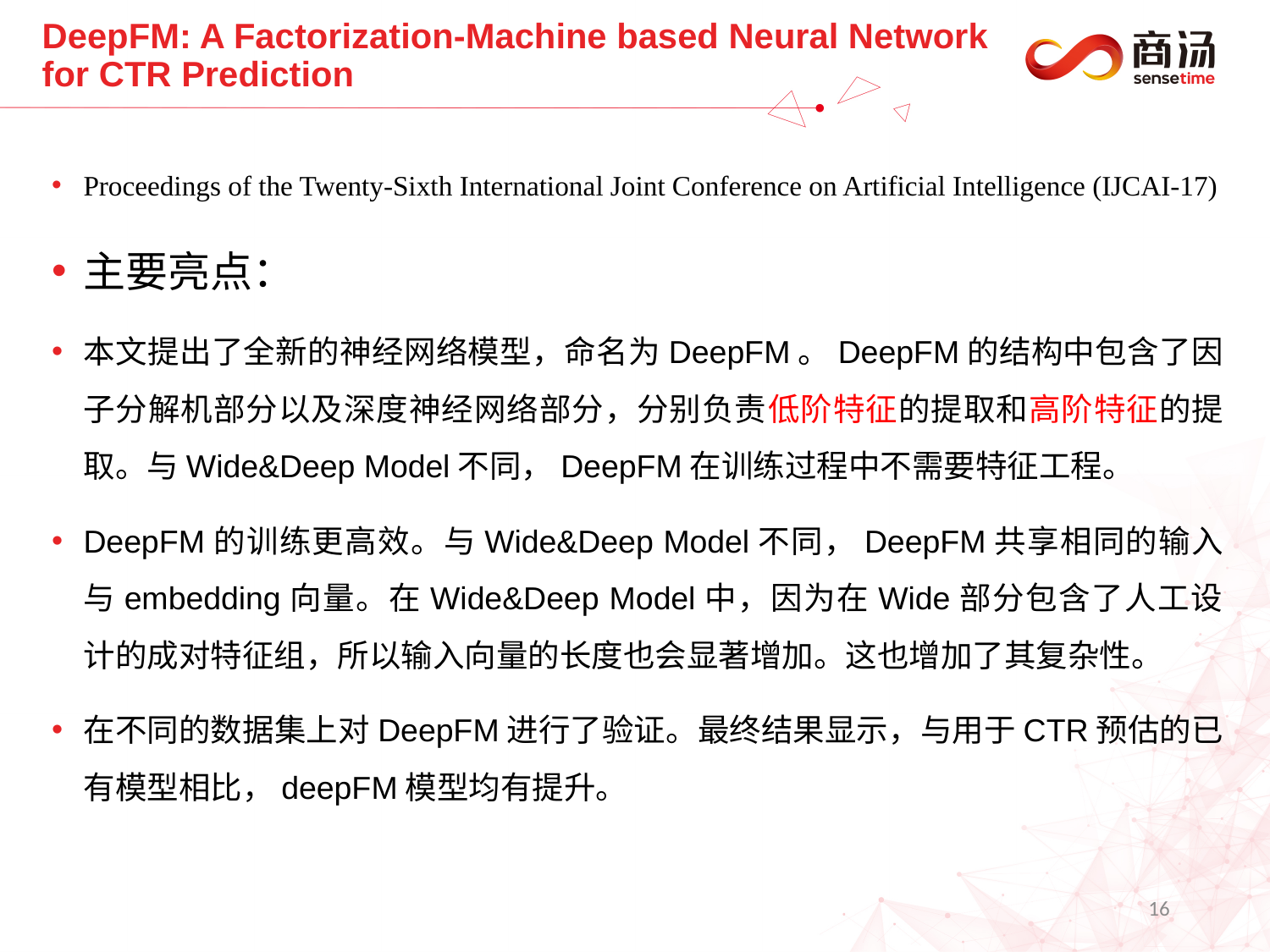

# DeepFM: A Factorization-Machine based Neural Network for CTR Prediction
Proceedings of the Twenty-Sixth International Joint Conference on Artificial Intelligence (IJCAI-17)
主要亮点：
本文提出了全新的神经网络模型，命名为DeepFM。DeepFM的结构中包含了因子分解机部分以及深度神经网络部分，分别负责低阶特征的提取和高阶特征的提取。与Wide&Deep Model不同，DeepFM在训练过程中不需要特征工程。
DeepFM的训练更高效。与Wide&Deep Model不同，DeepFM共享相同的输入与embedding向量。在Wide&Deep Model中，因为在Wide部分包含了人工设计的成对特征组，所以输入向量的长度也会显著增加。这也增加了其复杂性。
在不同的数据集上对DeepFM进行了验证。最终结果显示，与用于CTR预估的已有模型相比，deepFM模型均有提升。
16